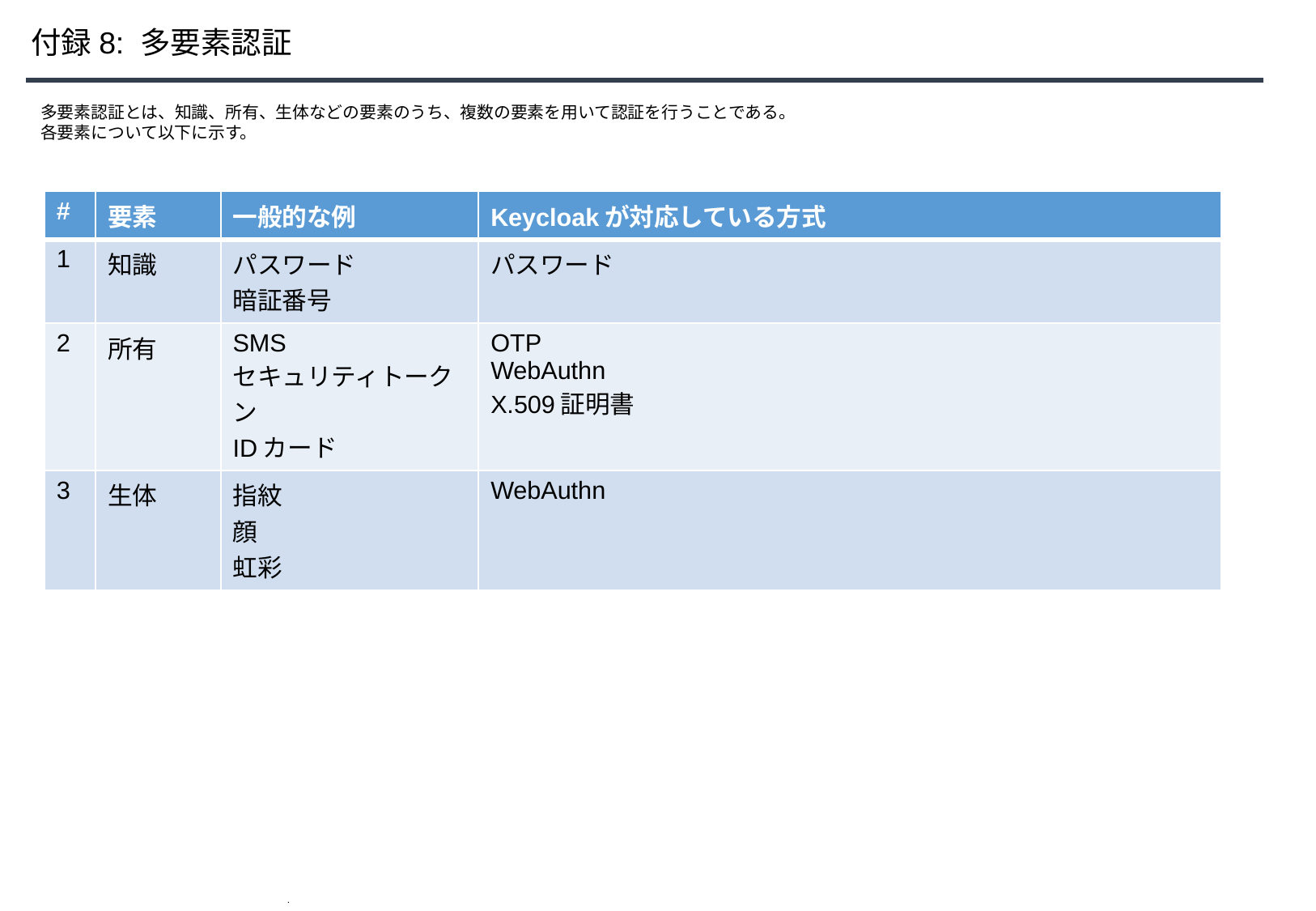

# 付録8: 多要素認証
多要素認証とは、知識、所有、生体などの要素のうち、複数の要素を用いて認証を行うことである。
各要素について以下に示す。
| # | 要素 | 一般的な例 | Keycloakが対応している方式 |
| --- | --- | --- | --- |
| 1 | 知識 | パスワード 暗証番号 | パスワード |
| 2 | 所有 | SMS セキュリティトークン IDカード | OTP WebAuthn X.509証明書 |
| 3 | 生体 | 指紋 顔 虹彩 | WebAuthn |